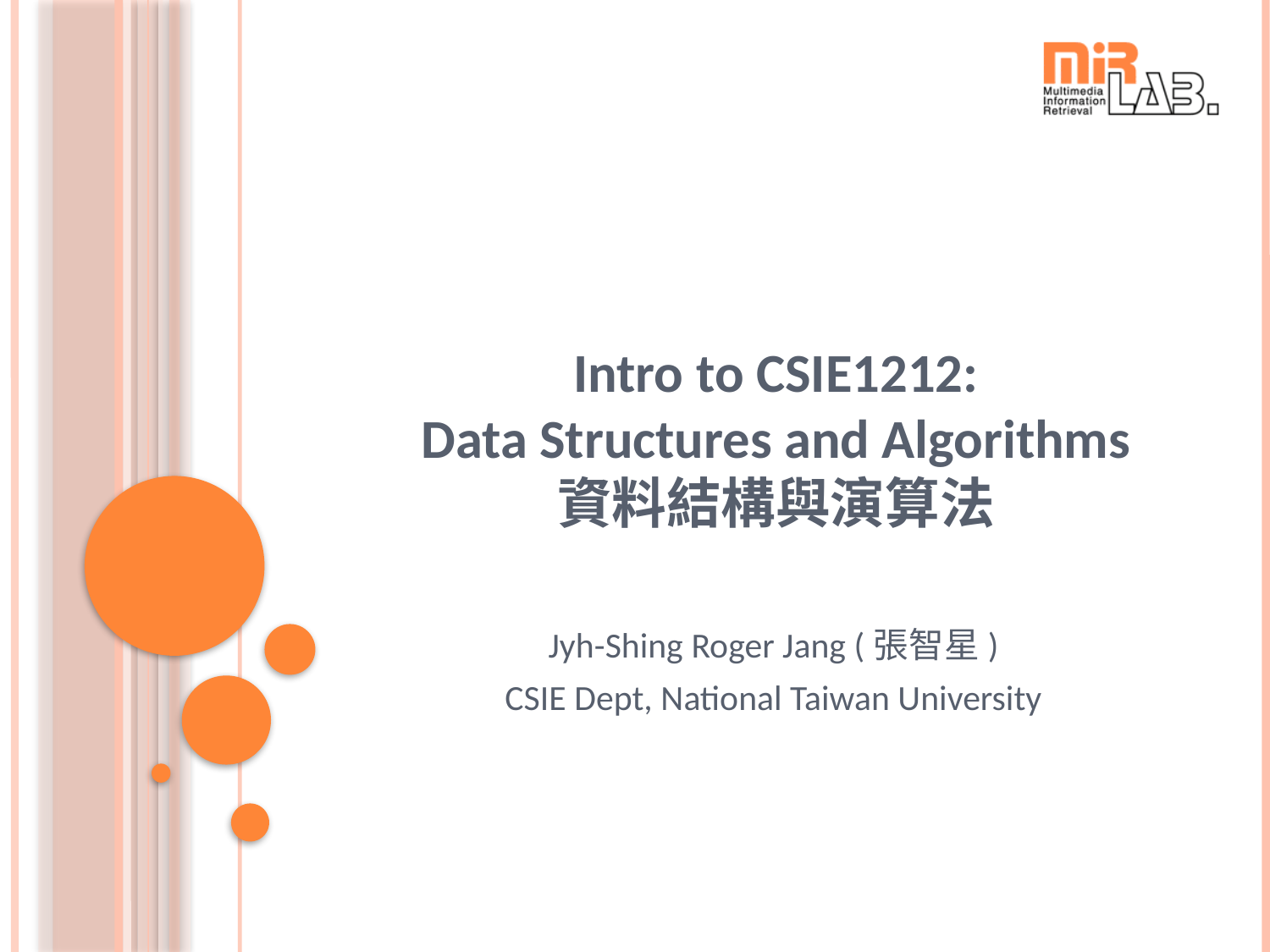

# Intro to CSIE1212: Data Structures and Algorithms 資料結構與演算法
Jyh-Shing Roger Jang (張智星)
CSIE Dept, National Taiwan University